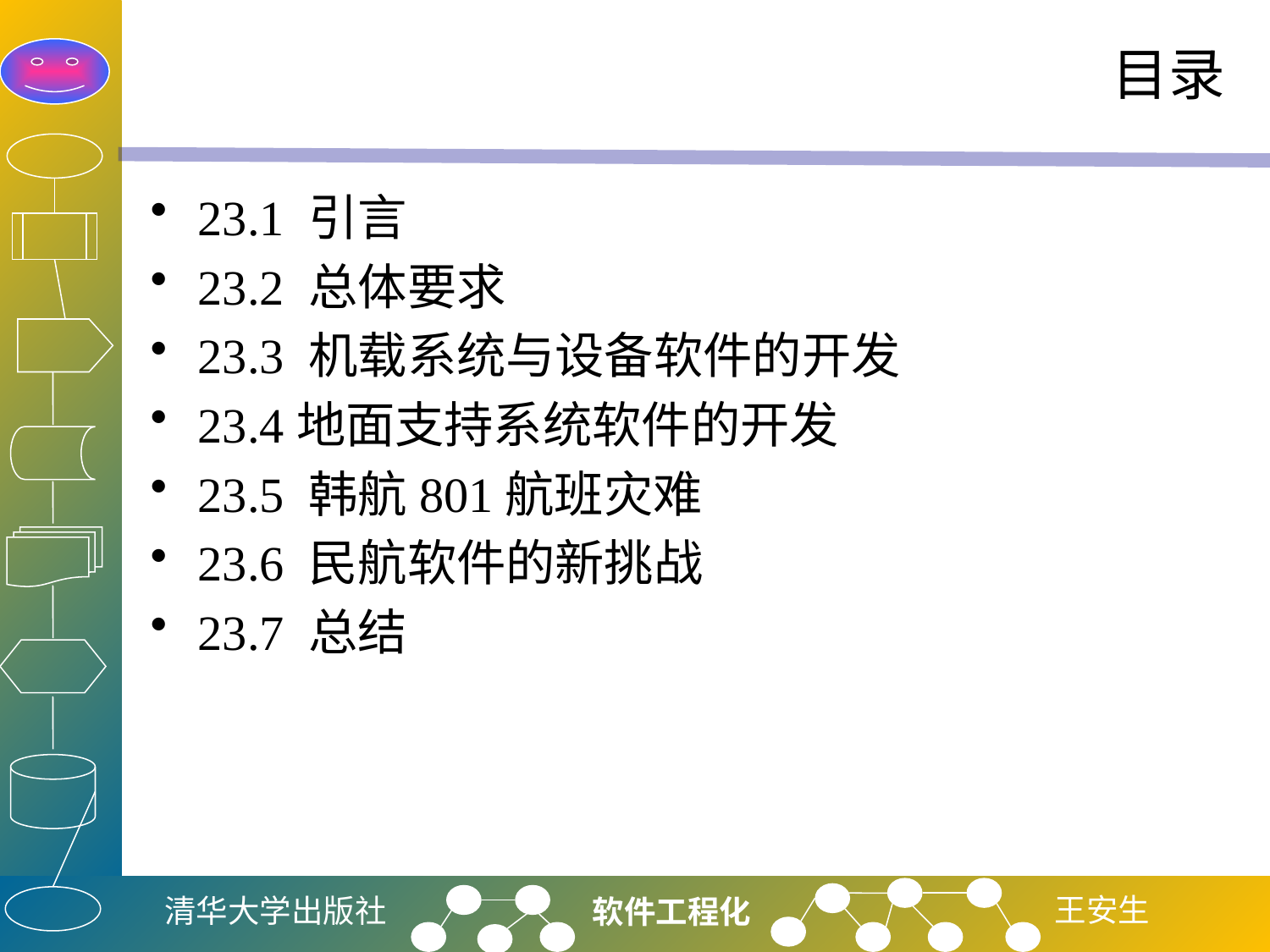

# 目录
23.1 引言
23.2 总体要求
23.3 机载系统与设备软件的开发
23.4地面支持系统软件的开发
23.5 韩航801航班灾难
23.6 民航软件的新挑战
23.7 总结